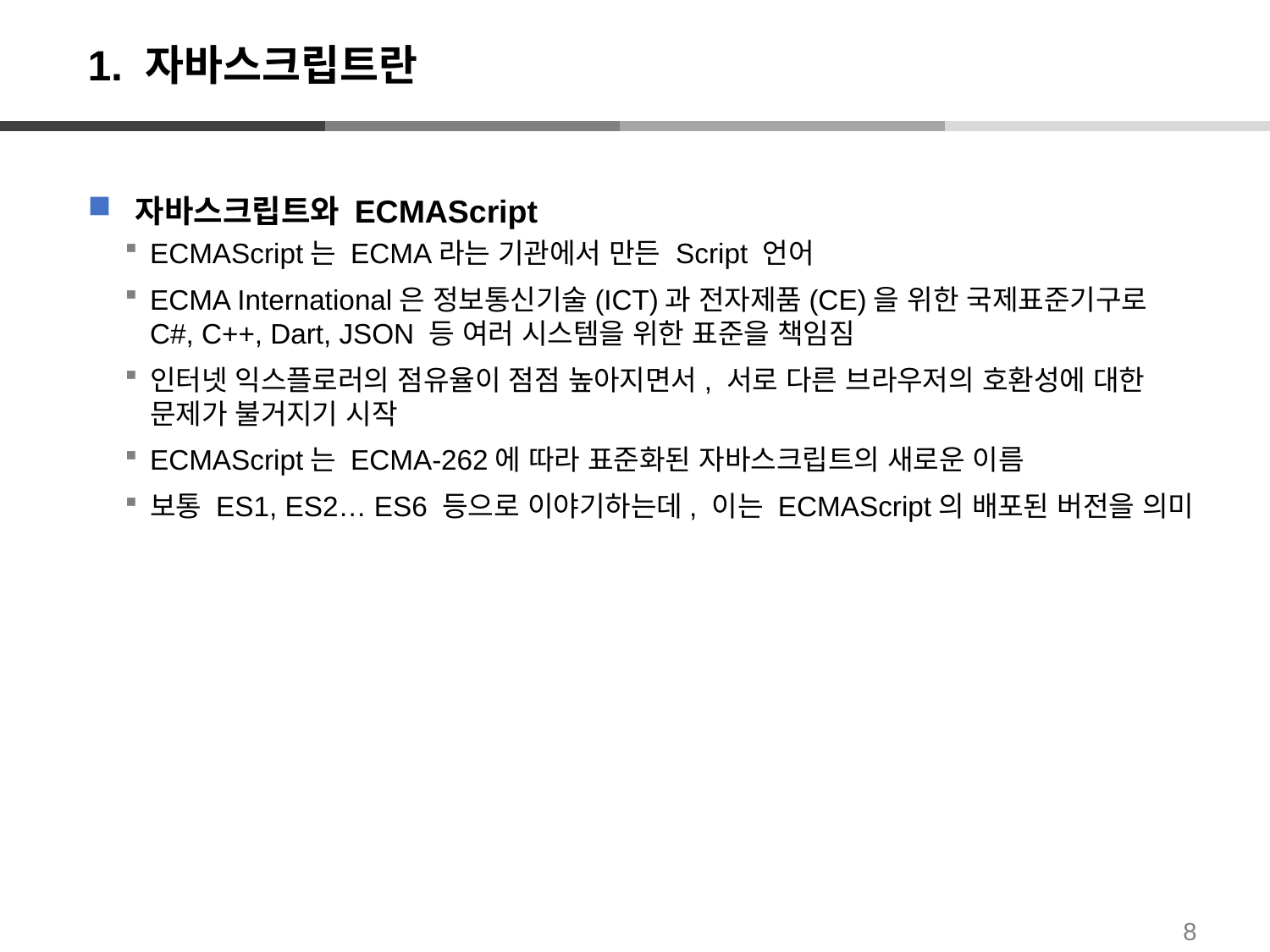

# 1. 자바스크립트란
자바스크립트와 ECMAScript
ECMAScript는 ECMA라는 기관에서 만든 Script 언어
ECMA International은 정보통신기술(ICT)과 전자제품(CE)을 위한 국제표준기구로 C#, C++, Dart, JSON 등 여러 시스템을 위한 표준을 책임짐
인터넷 익스플로러의 점유율이 점점 높아지면서, 서로 다른 브라우저의 호환성에 대한 문제가 불거지기 시작
ECMAScript는 ECMA-262에 따라 표준화된 자바스크립트의 새로운 이름
보통 ES1, ES2… ES6 등으로 이야기하는데, 이는 ECMAScript의 배포된 버전을 의미